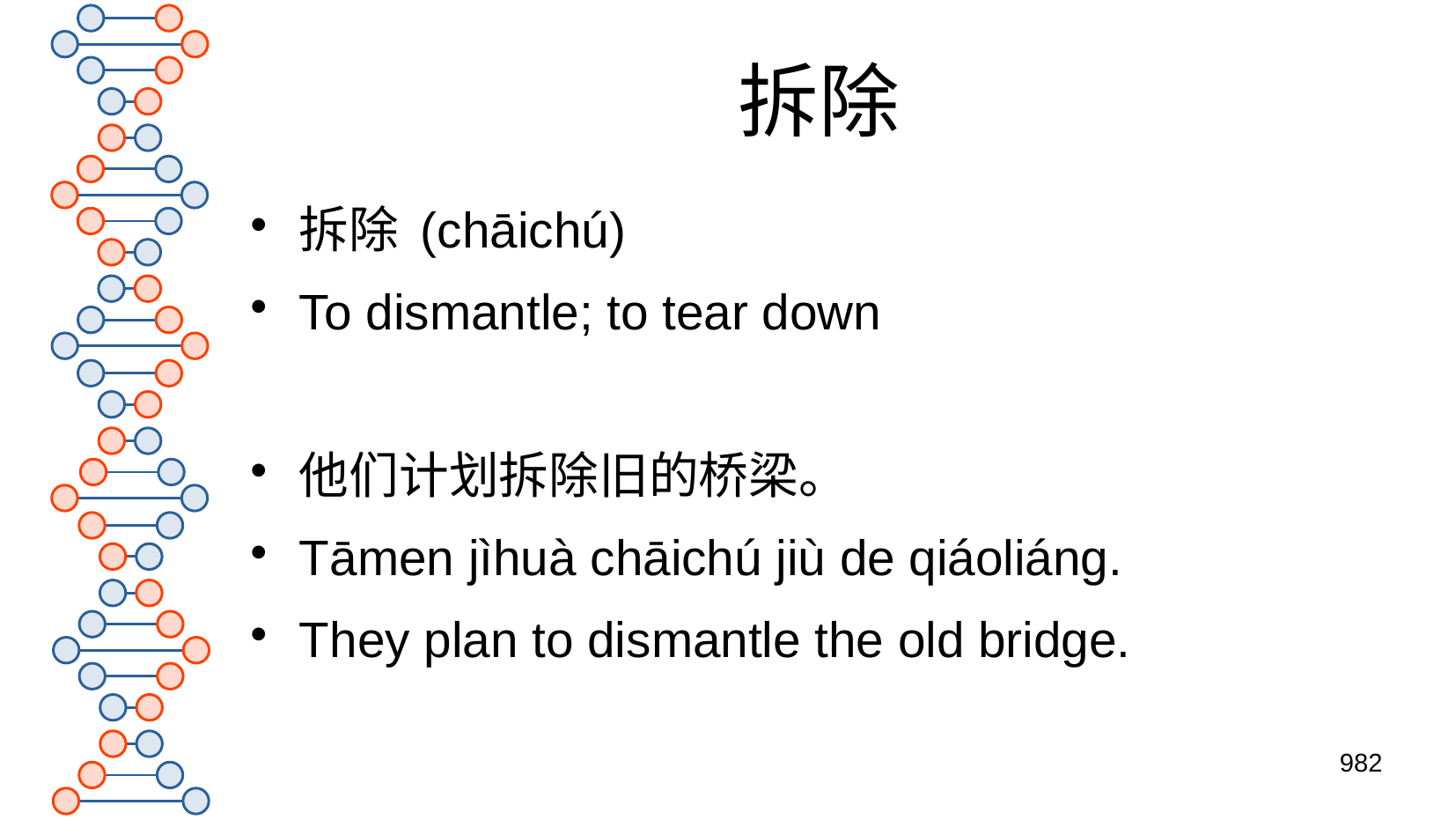

# 拆除
拆除 (chāichú)
To dismantle; to tear down

他们计划拆除旧的桥梁。
Tāmen jìhuà chāichú jiù de qiáoliáng.
They plan to dismantle the old bridge.

982